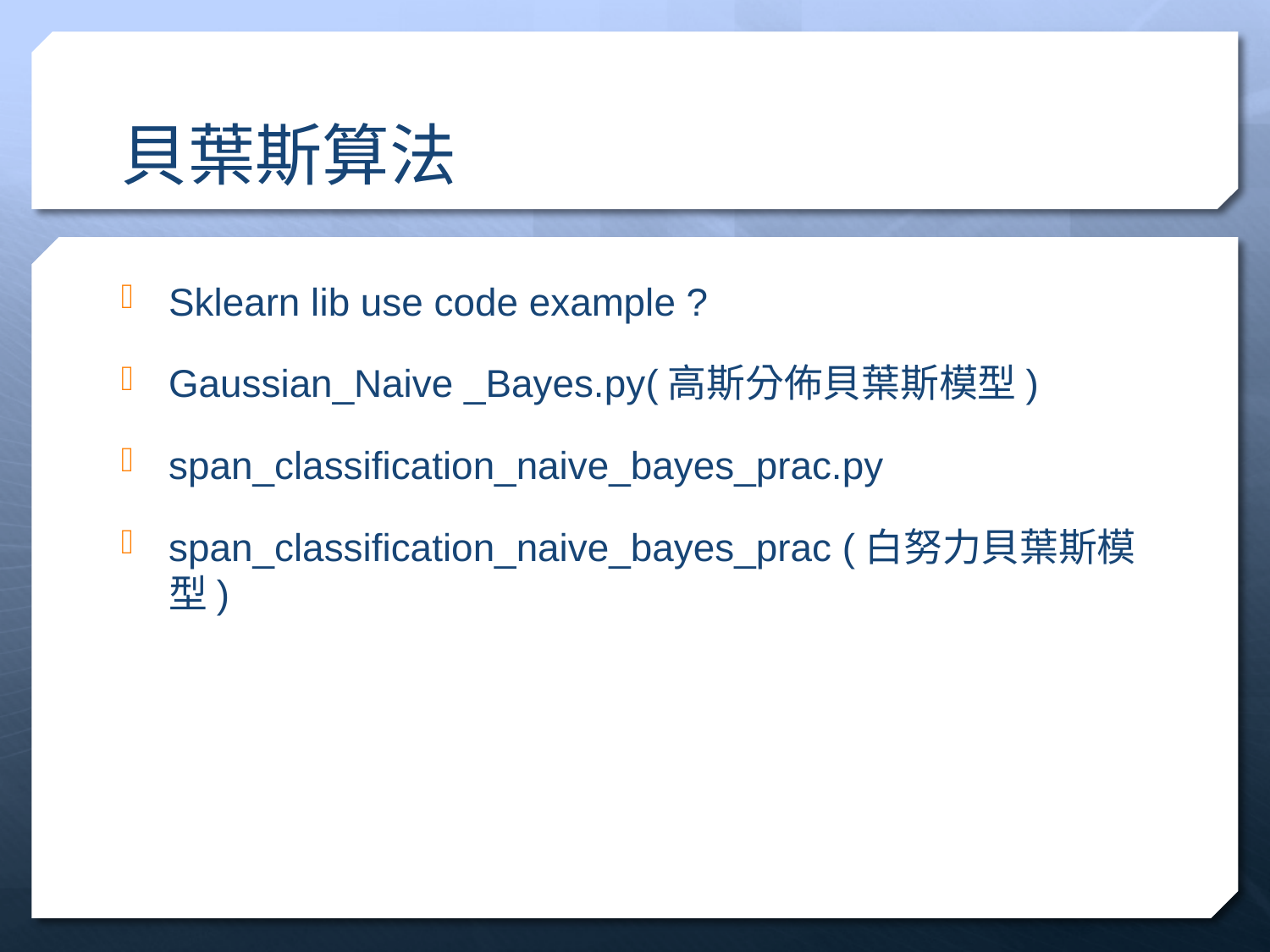

# 貝葉斯算法
Sklearn lib use code example ?
Gaussian_Naive _Bayes.py(高斯分佈貝葉斯模型)
span_classification_naive_bayes_prac.py
span_classification_naive_bayes_prac (白努力貝葉斯模型)